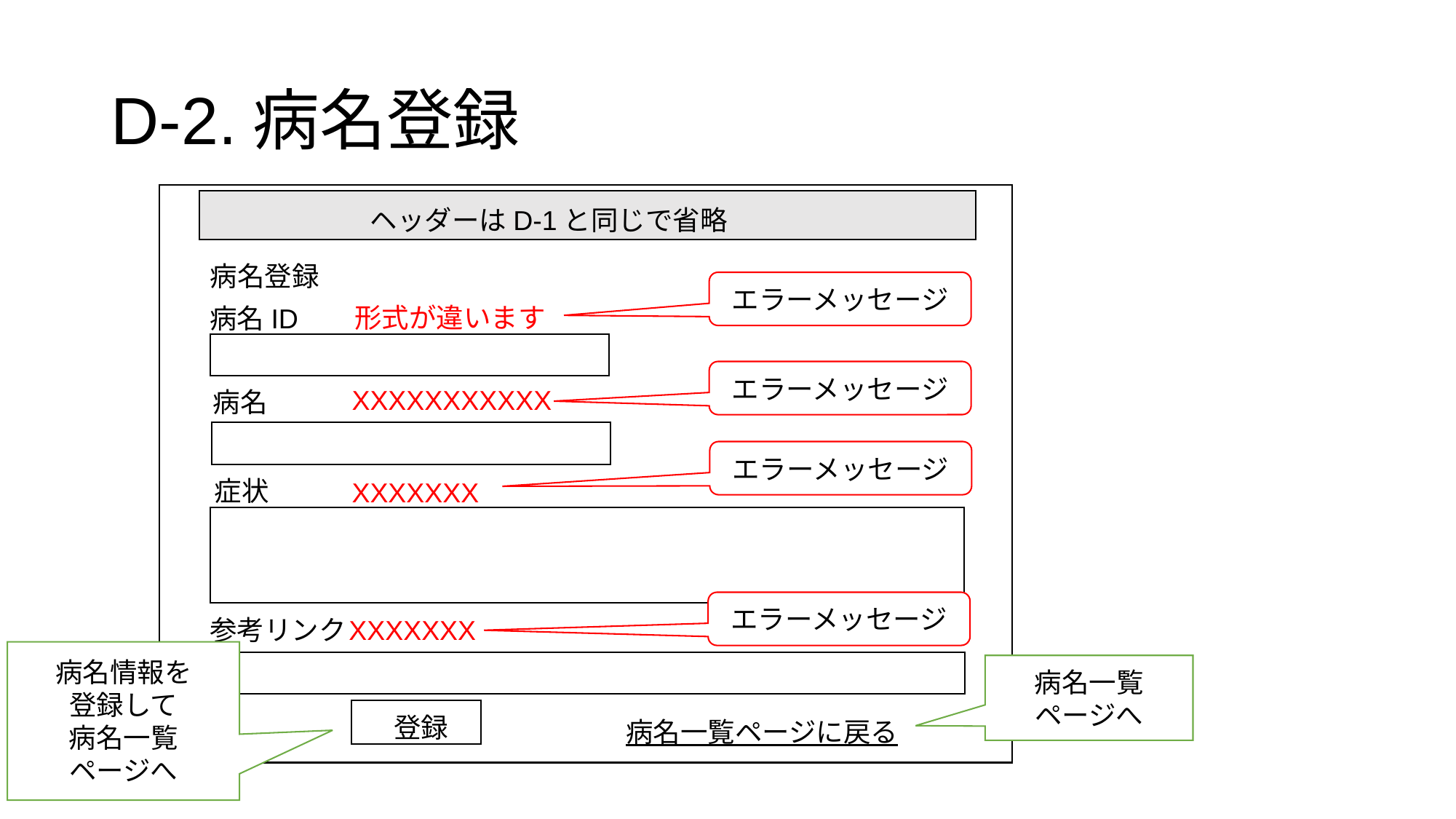

# D-2.病名登録

ヘッダーはD-1と同じで省略
病名登録
エラーメッセージ
形式が違います
病名ID

エラーメッセージ
XXXXXXXXXXX
病名

エラーメッセージ
症状
XXXXXXX

エラーメッセージ
XXXXXXX
参考リンク
病名情報を
登録して
病名一覧
ページへ

病名一覧
ページへ

登録
病名一覧ページに戻る